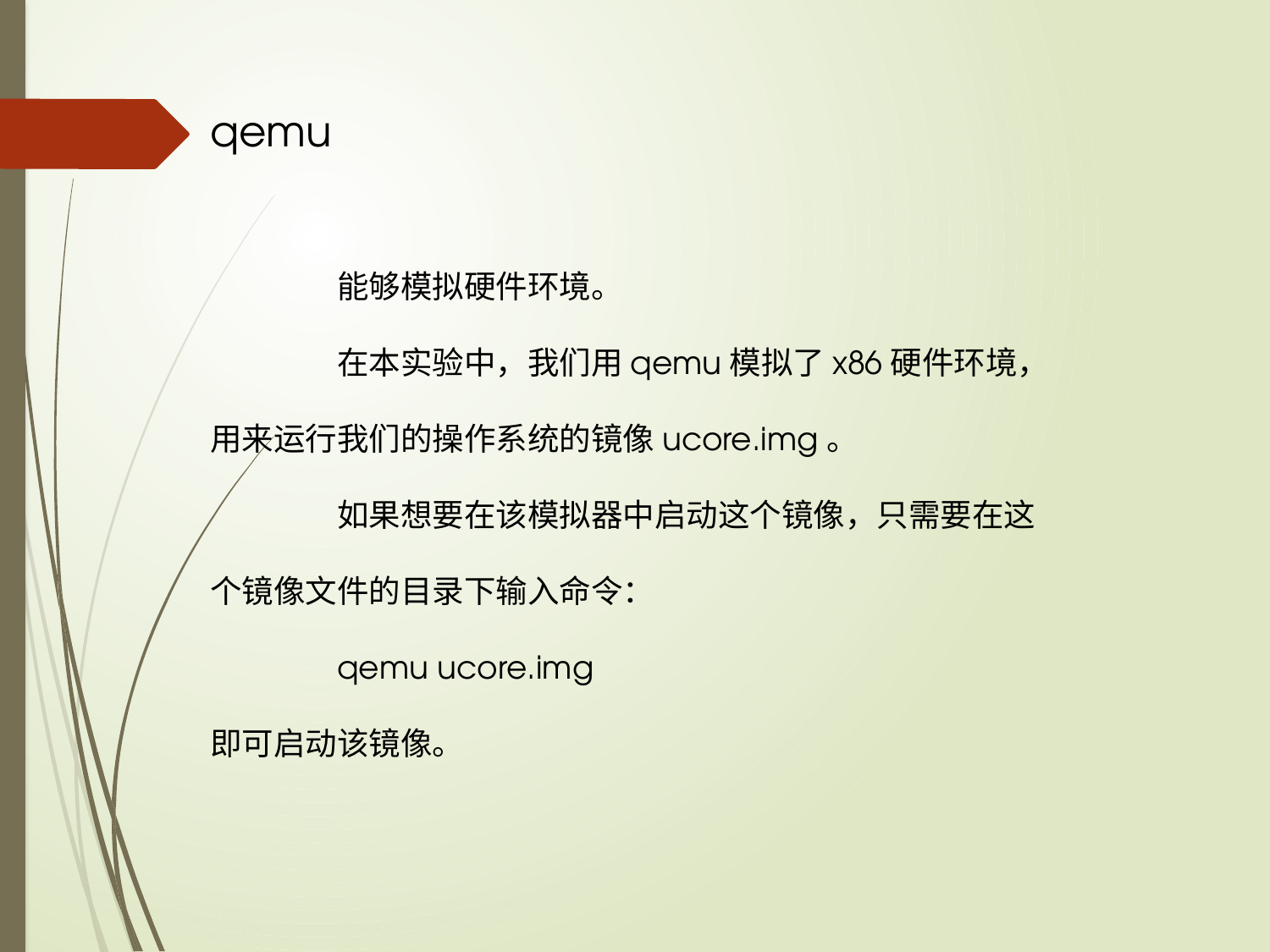

qemu
	能够模拟硬件环境。
	在本实验中，我们用qemu模拟了x86硬件环境，用来运行我们的操作系统的镜像ucore.img。
	如果想要在该模拟器中启动这个镜像，只需要在这个镜像文件的目录下输入命令：
	qemu ucore.img
即可启动该镜像。